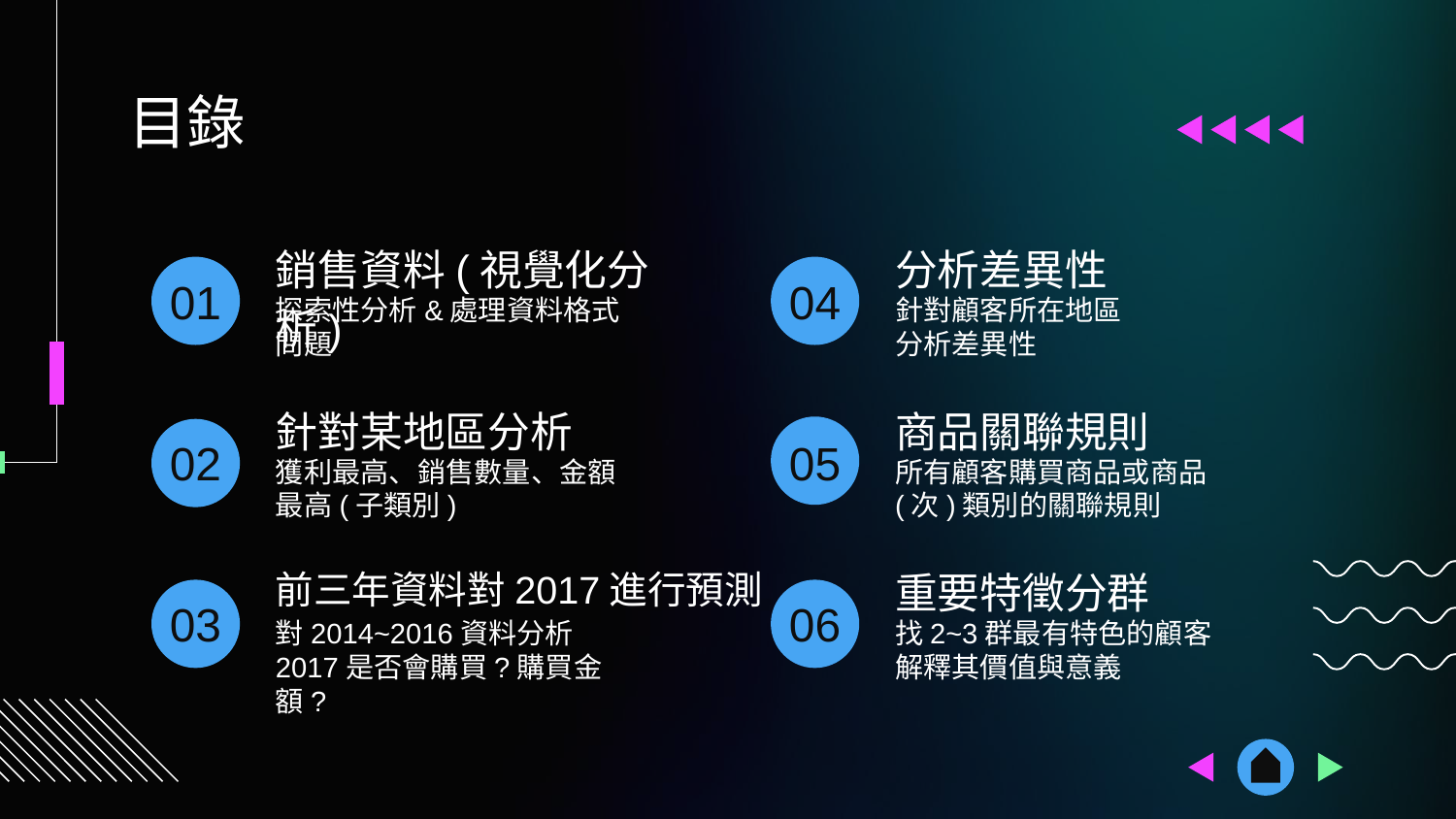

目錄

銷售資料(視覺化分析)
分析差異性
# 01
04

探索性分析&處理資料格式問題
針對顧客所在地區
分析差異性
針對某地區分析
商品關聯規則
02
05

獲利最高、銷售數量、金額最高(子類別)
所有顧客購買商品或商品(次)類別的關聯規則
前三年資料對2017進行預測
重要特徵分群
03
06

對2014~2016資料分析
2017是否會購買?購買金額?
找2~3群最有特色的顧客
解釋其價值與意義